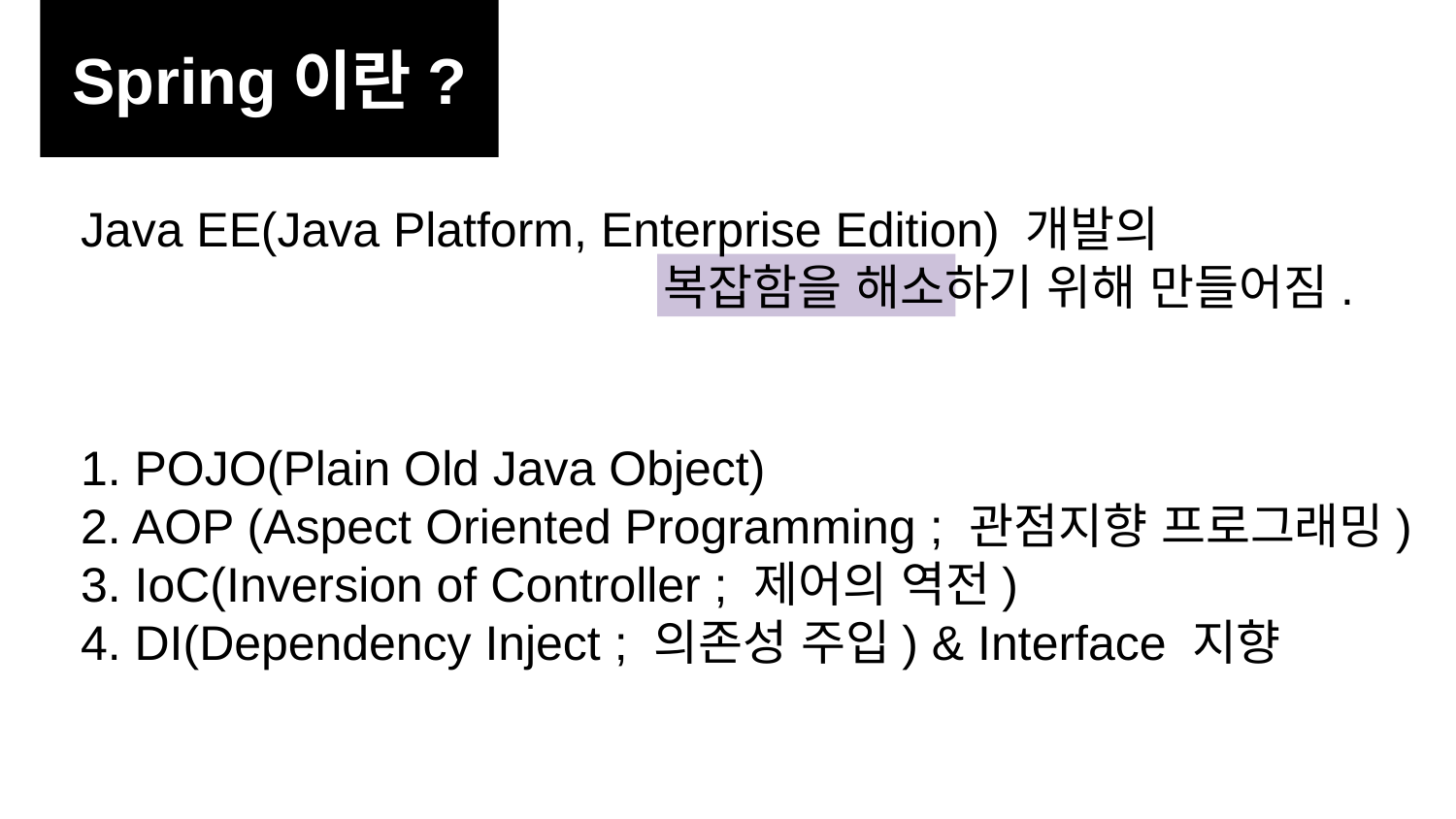

Spring이란?
Java EE(Java Platform, Enterprise Edition) 개발의
				복잡함을 해소하기 위해 만들어짐.

1. POJO(Plain Old Java Object)
2. AOP (Aspect Oriented Programming ; 관점지향 프로그래밍)
3. IoC(Inversion of Controller ; 제어의 역전)
4. DI(Dependency Inject ; 의존성 주입) & Interface 지향